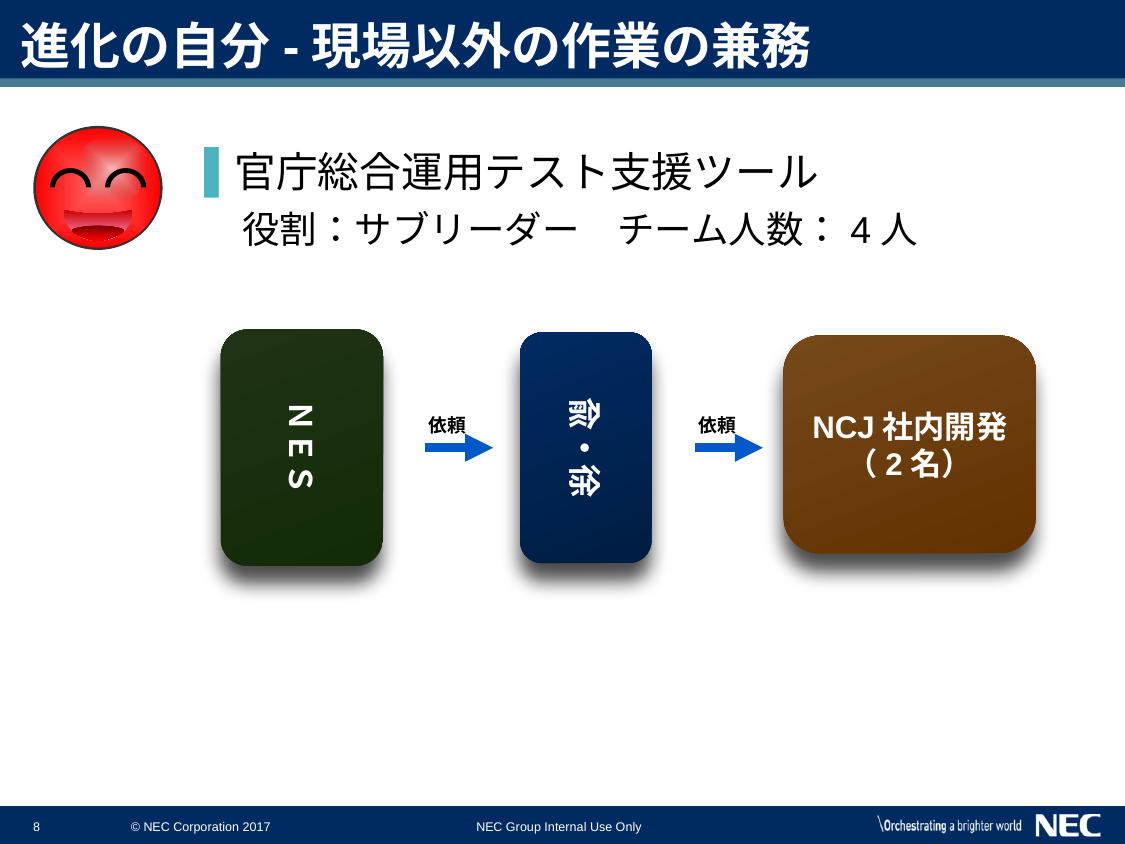

# 進化の自分-現場以外の作業の兼務

官庁総合運用テスト支援ツール
　役割：サブリーダー　チーム人数：4人

ＮＥＳ
兪・徐
NCJ社内開発
（2名）
依頼
依頼